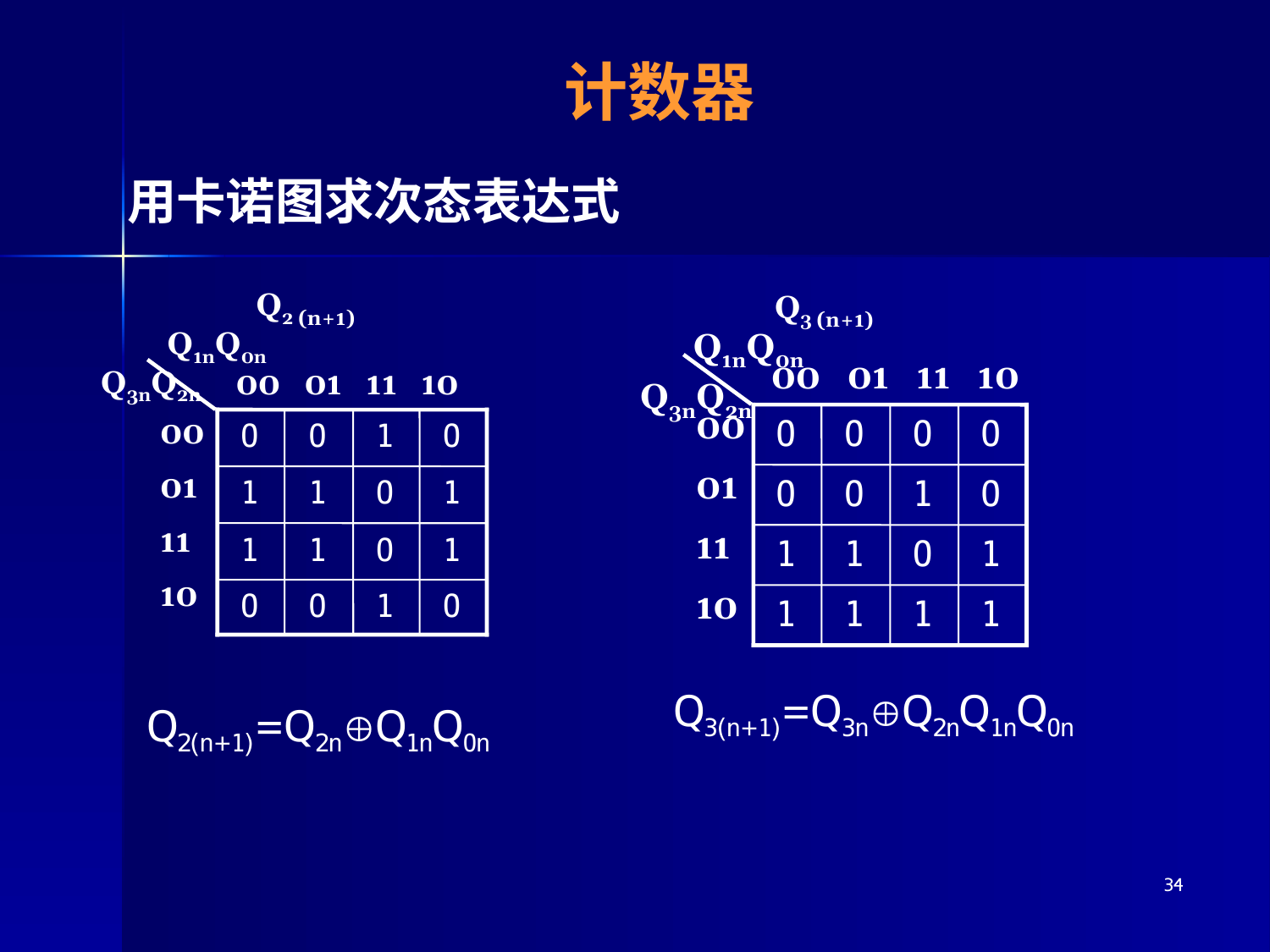

# 计数器
用卡诺图求次态表达式
Q2 (n+1)
Q1nQ0n
Q3nQ2n
00   01   11   10

00
01
11
10
0

0

1

0

1

1
0
1
1

1
0
1
0

0
1
0

Q3 (n+1)
Q1nQ0n
00   01   11   10

Q3nQ2n
00
01
11
10
0

0

0

0

0

0
1
0
1

1
0
1
1

1
1
1

Q3(n+1)=Q3n⊕Q2nQ1nQ0n
Q2(n+1)=Q2n⊕Q1nQ0n
34